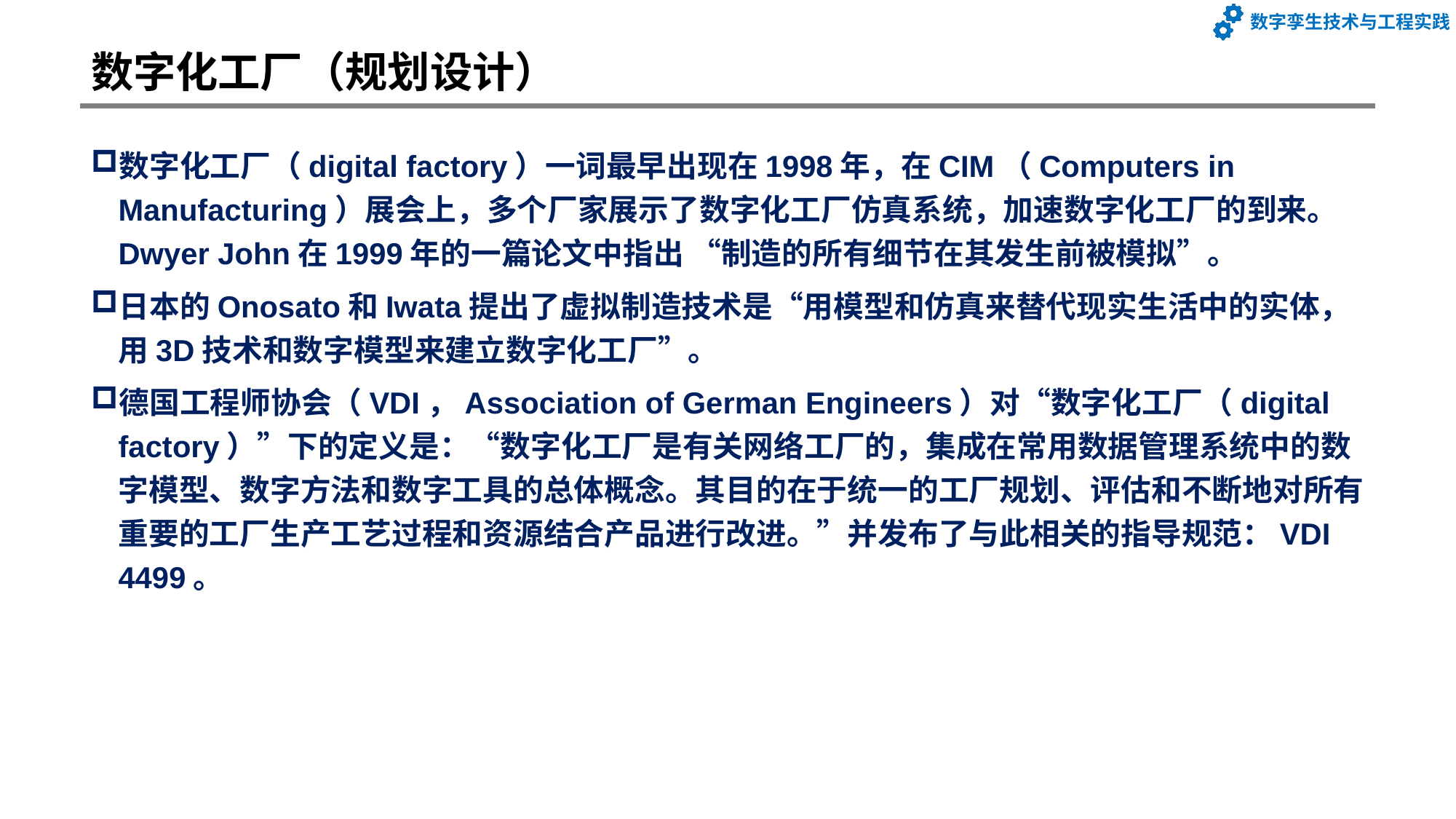

# 数字化工厂（规划设计）
数字化工厂（digital factory）一词最早出现在1998年，在CIM（Computers in Manufacturing）展会上，多个厂家展示了数字化工厂仿真系统，加速数字化工厂的到来。Dwyer John在1999年的一篇论文中指出 “制造的所有细节在其发生前被模拟”。
日本的Onosato和Iwata提出了虚拟制造技术是“用模型和仿真来替代现实生活中的实体，用3D技术和数字模型来建立数字化工厂”。
德国工程师协会（VDI，Association of German Engineers）对“数字化工厂（digital factory）”下的定义是：“数字化工厂是有关网络工厂的，集成在常用数据管理系统中的数字模型、数字方法和数字工具的总体概念。其目的在于统一的工厂规划、评估和不断地对所有重要的工厂生产工艺过程和资源结合产品进行改进。”并发布了与此相关的指导规范：VDI 4499。